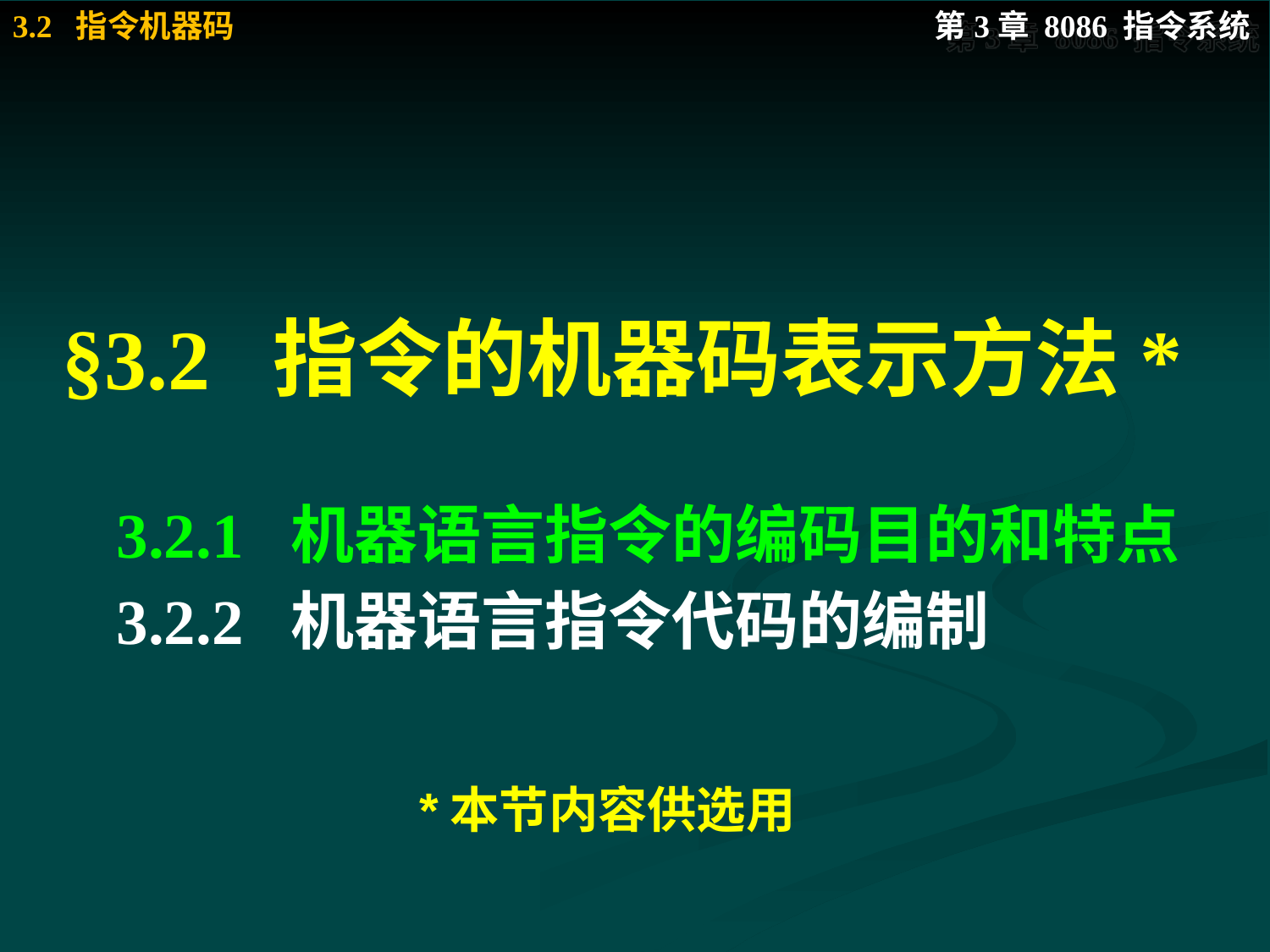

# §3.2  指令的机器码表示方法*
3.2.1  机器语言指令的编码目的和特点
3.2.2  机器语言指令代码的编制
*本节内容供选用